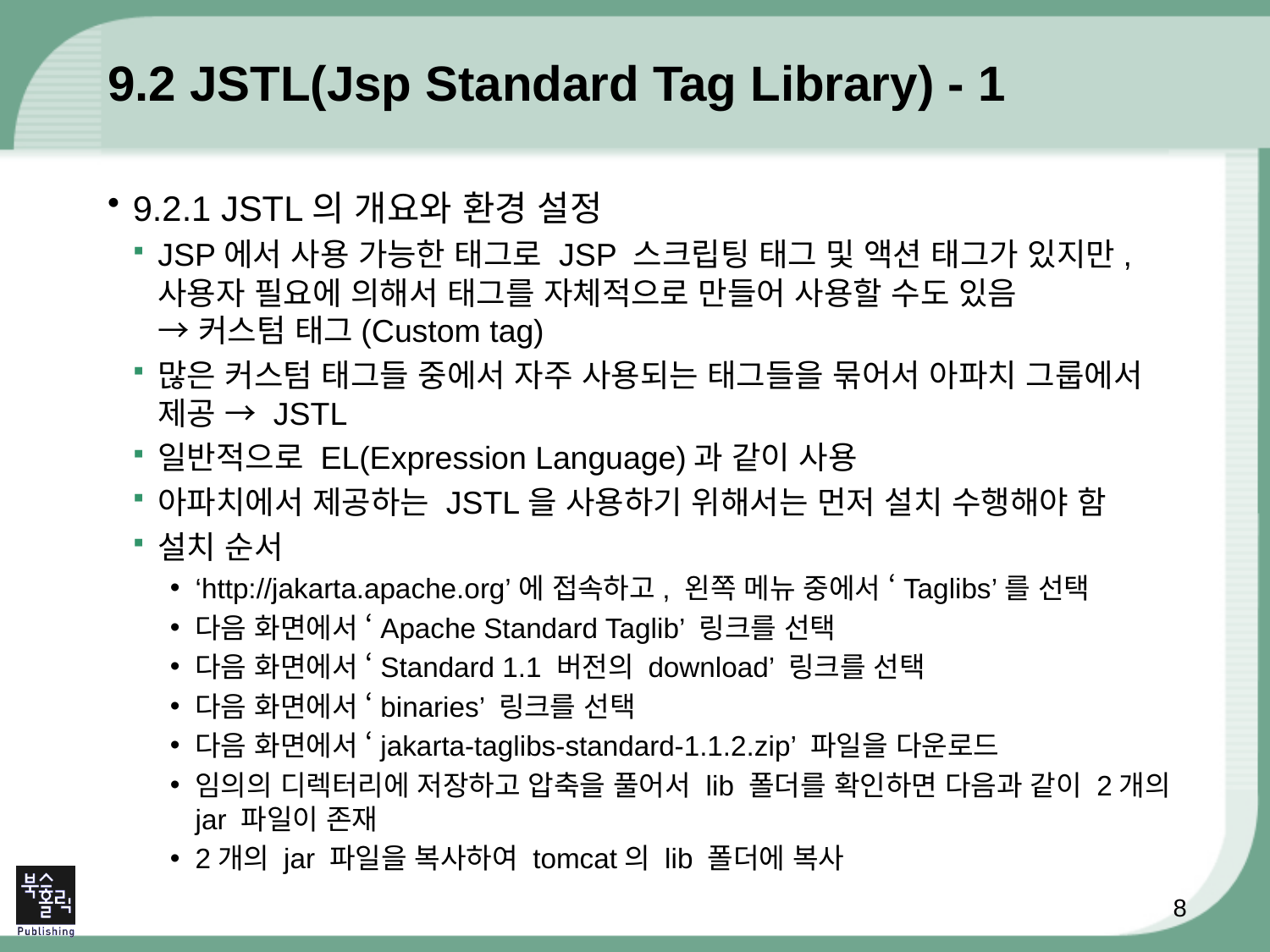

# 9.2 JSTL(Jsp Standard Tag Library) - 1
9.2.1 JSTL의 개요와 환경 설정
JSP에서 사용 가능한 태그로 JSP 스크립팅 태그 및 액션 태그가 있지만, 사용자 필요에 의해서 태그를 자체적으로 만들어 사용할 수도 있음
→ 커스텀 태그(Custom tag)
많은 커스텀 태그들 중에서 자주 사용되는 태그들을 묶어서 아파치 그룹에서 제공 → JSTL
일반적으로 EL(Expression Language)과 같이 사용
아파치에서 제공하는 JSTL을 사용하기 위해서는 먼저 설치 수행해야 함
설치 순서
‘http://jakarta.apache.org’에 접속하고, 왼쪽 메뉴 중에서 ‘Taglibs’를 선택
다음 화면에서 ‘Apache Standard Taglib’ 링크를 선택
다음 화면에서 ‘Standard 1.1 버전의 download’ 링크를 선택
다음 화면에서 ‘binaries’ 링크를 선택
다음 화면에서 ‘jakarta-taglibs-standard-1.1.2.zip’ 파일을 다운로드
임의의 디렉터리에 저장하고 압축을 풀어서 lib 폴더를 확인하면 다음과 같이 2개의 jar 파일이 존재
2개의 jar 파일을 복사하여 tomcat의 lib 폴더에 복사
8